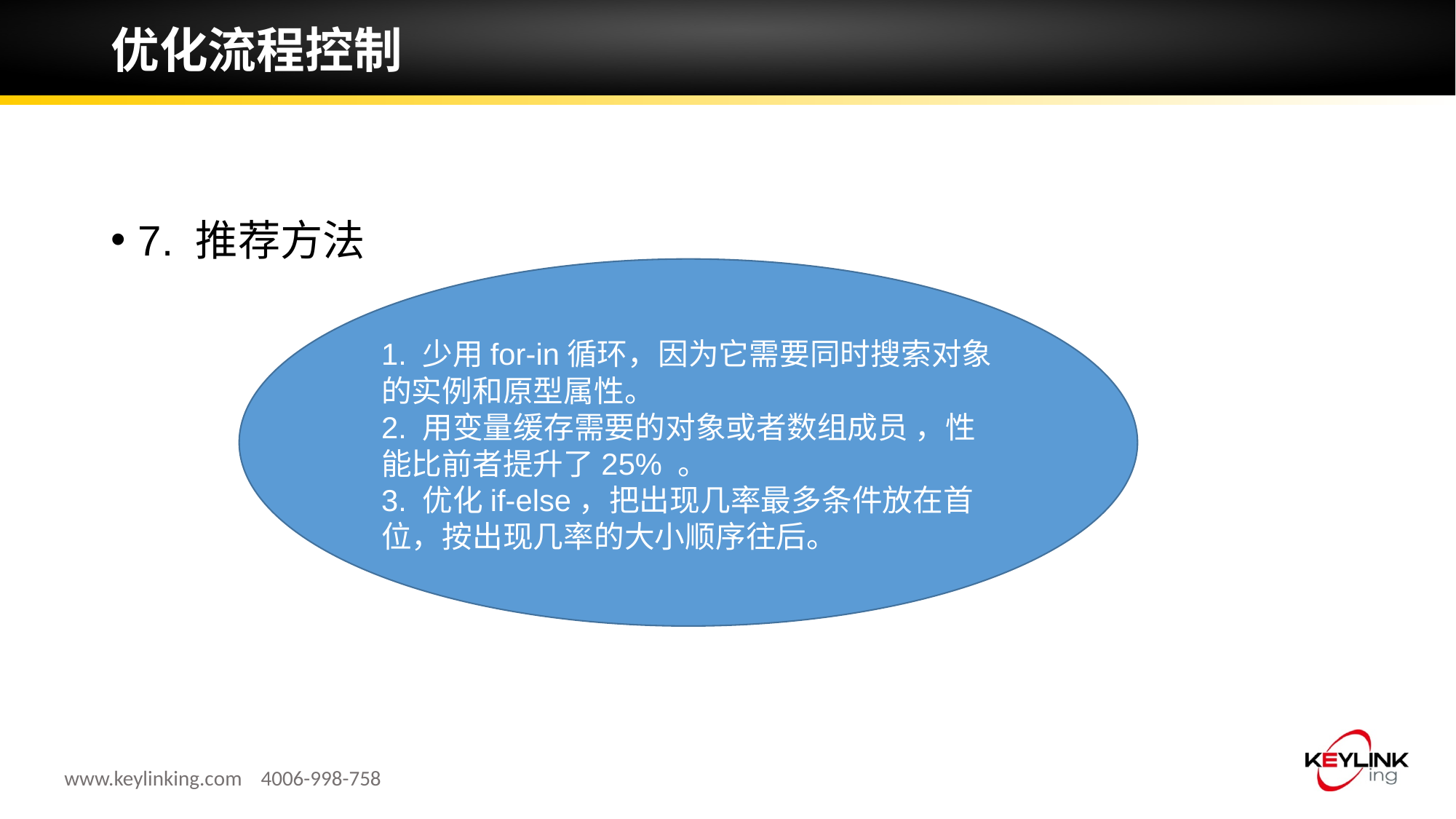

# 优化流程控制
7. 推荐方法

1. 少用for-in循环，因为它需要同时搜索对象的实例和原型属性。
2. 用变量缓存需要的对象或者数组成员 ，性能比前者提升了25% 。
3. 优化if-else，把出现几率最多条件放在首位，按出现几率的大小顺序往后。